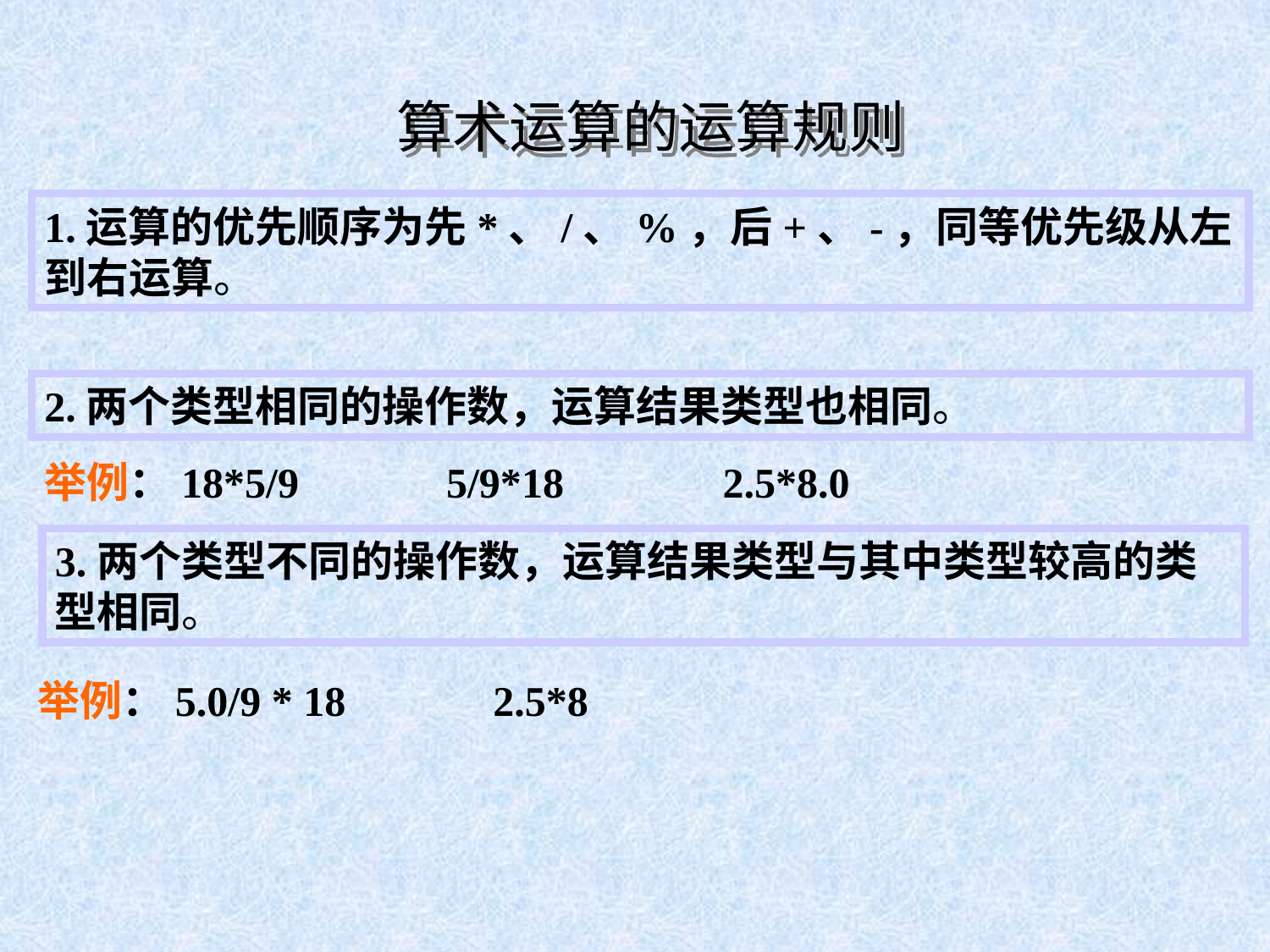

# 算术运算的运算规则
1.运算的优先顺序为先*、/、%，后+、-，同等优先级从左到右运算。
2.两个类型相同的操作数，运算结果类型也相同。
举例：18*5/9　　　5/9*18               2.5*8.0
3.两个类型不同的操作数，运算结果类型与其中类型较高的类型相同。
举例：5.0/9 * 18　　　2.5*8